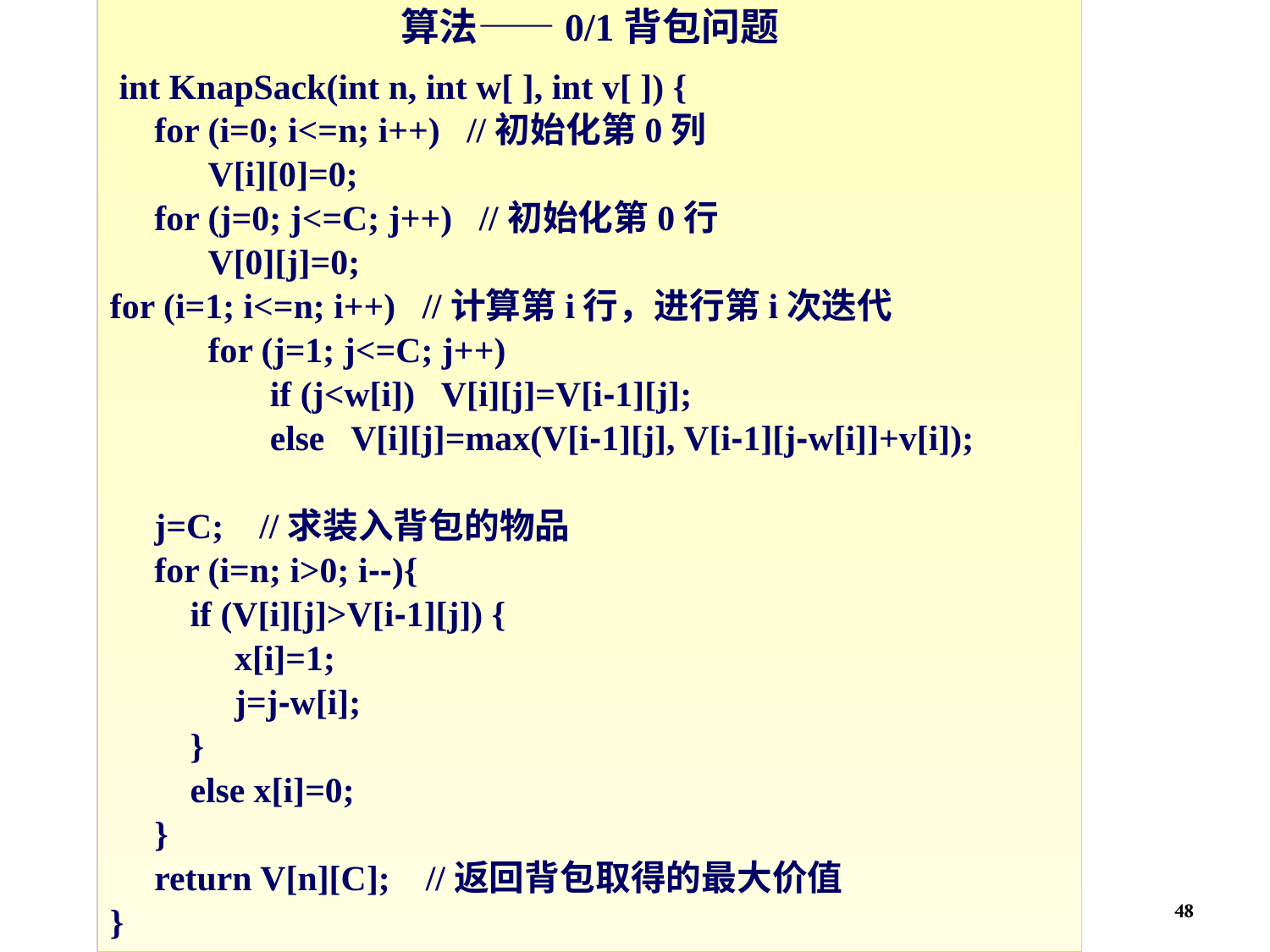

算法——0/1背包问题
 int KnapSack(int n, int w[ ], int v[ ]) {
     for (i=0; i<=n; i++)   //初始化第0列
           V[i][0]=0;
     for (j=0; j<=C; j++)   //初始化第0行
           V[0][j]=0;
for (i=1; i<=n; i++)   //计算第i行，进行第i次迭代
           for (j=1; j<=C; j++)
                  if (j<w[i])   V[i][j]=V[i-1][j];
                  else   V[i][j]=max(V[i-1][j], V[i-1][j-w[i]]+v[i]);

     j=C;    //求装入背包的物品
     for (i=n; i>0; i--){
         if (V[i][j]>V[i-1][j]) {
              x[i]=1;
              j=j-w[i];
         }
         else x[i]=0;
     }
     return V[n][C];    //返回背包取得的最大价值
}

48